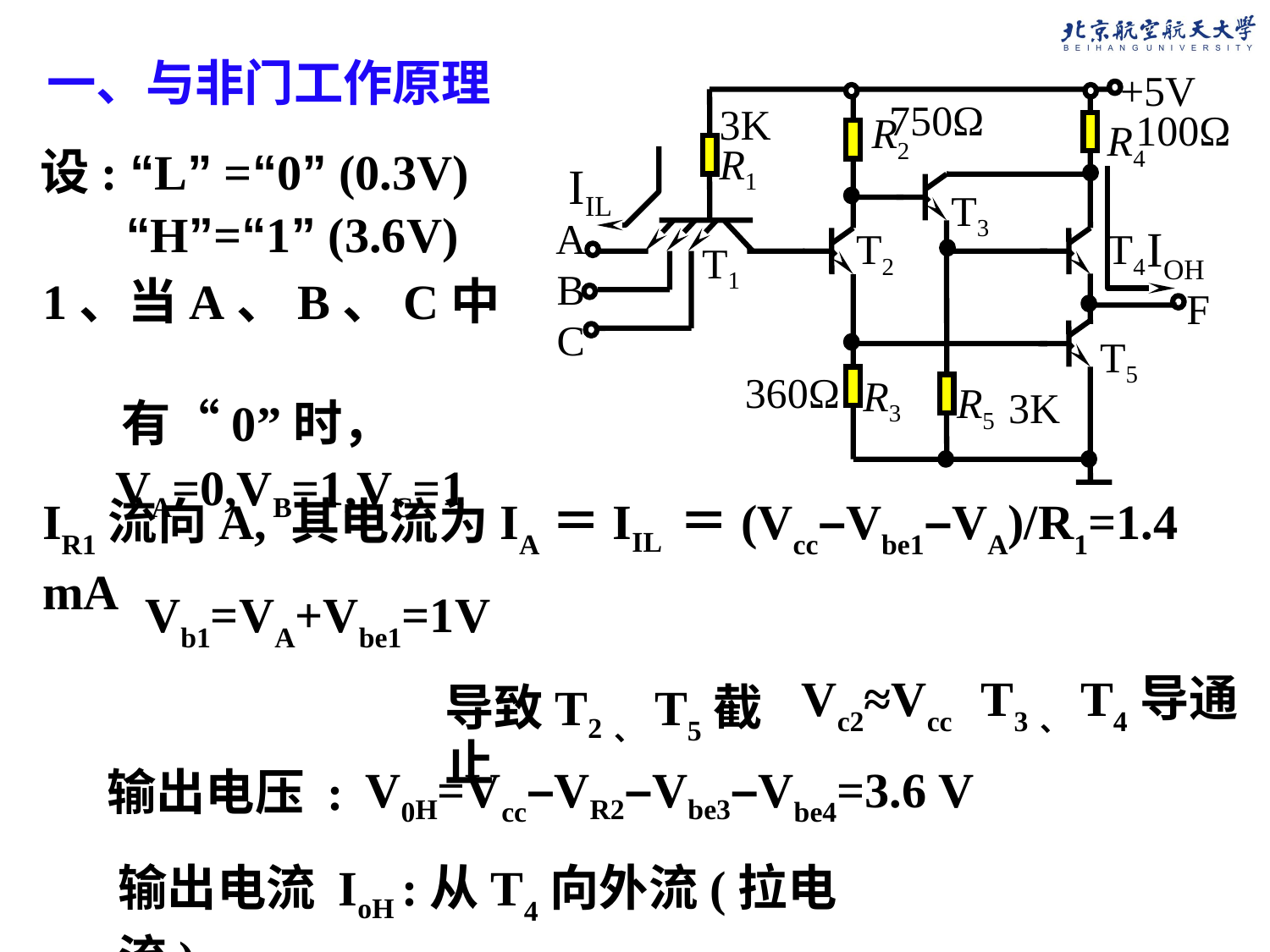

+5V

R2
R4

R1

T3

A
B
C

T2
T4

T1

F

T5

R3
R5

750Ω
3K
100Ω

IIL

IOH
360Ω
3K
一、与非门工作原理
设: “L” =“0” (0.3V)
       “H”=“1” (3.6V)
1、当A、B、C中
      有“0”时，
      VA=0,VB=1,VC=1
IR1流向A, 其电流为IA＝IIL ＝(Vcc–Vbe1–VA)/R1=1.4 mA
Vb1=VA+Vbe1=1V
Vc2≈Vcc    T3、T4导通
导致T2、T5截止
V0H=Vcc–VR2–Vbe3–Vbe4=3.6 V
输出电压 :
输出电流 IoH :从T4向外流(拉电流)。